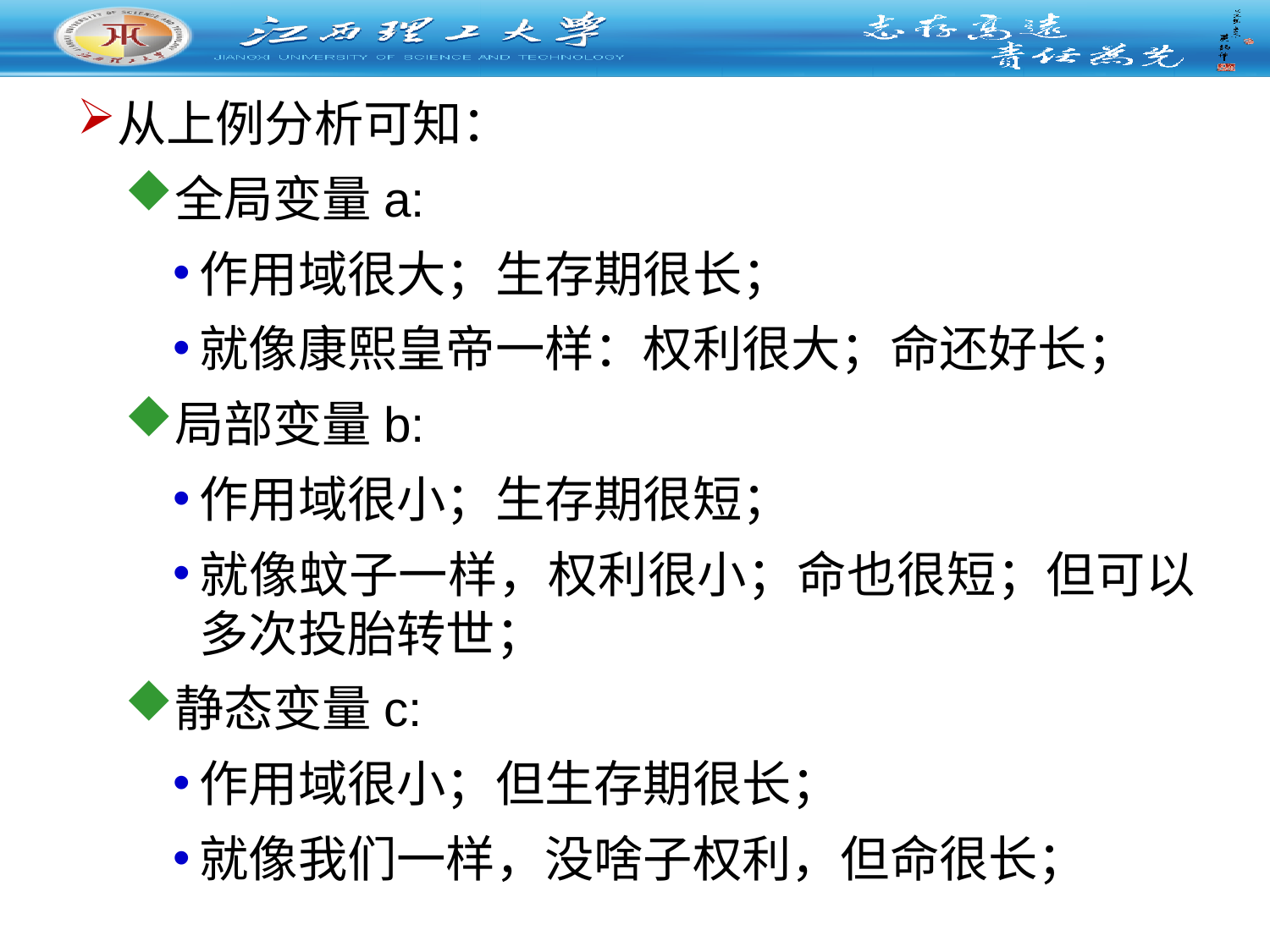

从上例分析可知：
全局变量a:
作用域很大；生存期很长；
就像康熙皇帝一样：权利很大；命还好长；
局部变量b:
作用域很小；生存期很短；
就像蚊子一样，权利很小；命也很短；但可以多次投胎转世；
静态变量c:
作用域很小；但生存期很长；
就像我们一样，没啥子权利，但命很长；